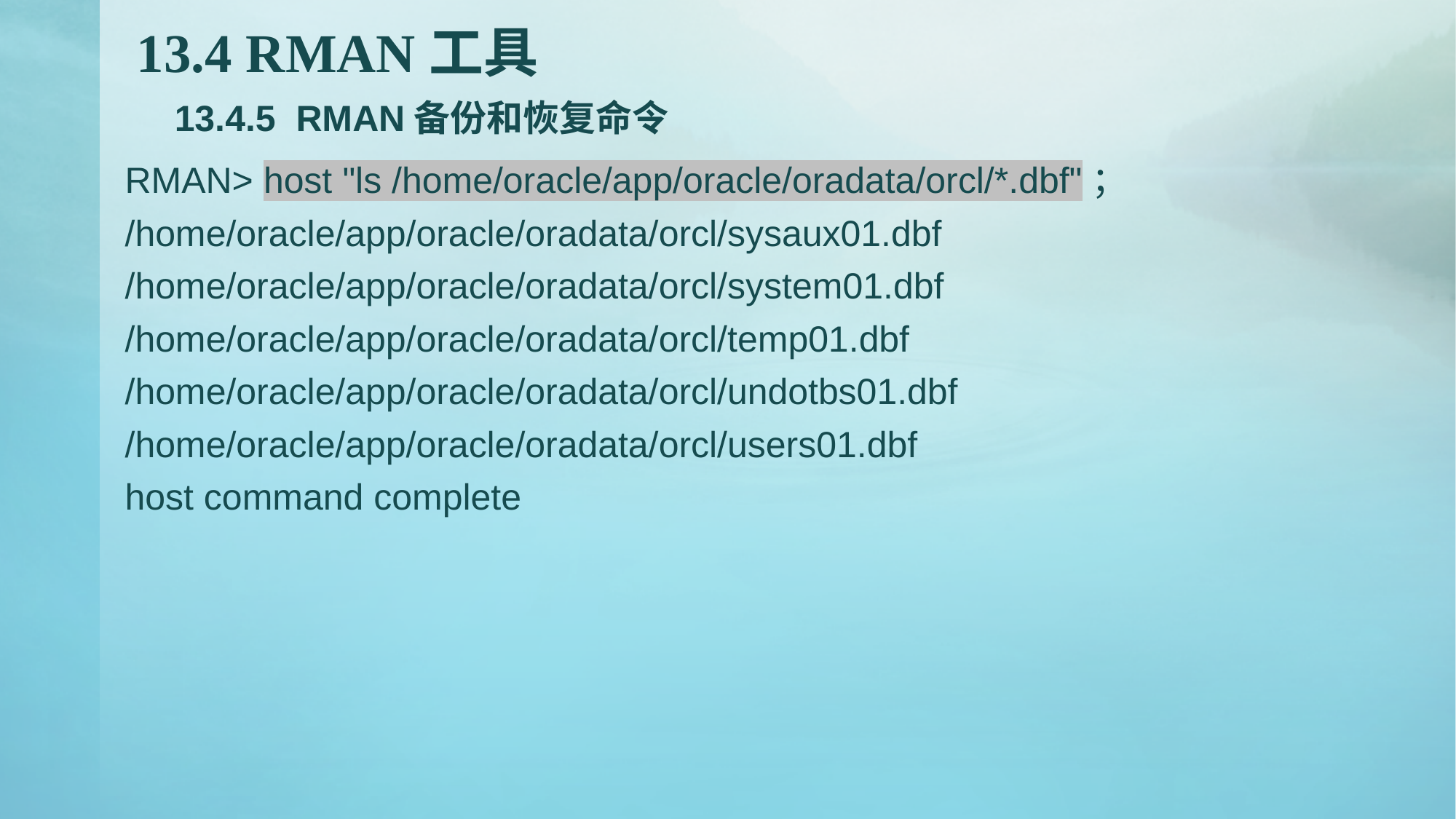

# 13.4 RMAN工具 13.4.5  RMAN备份和恢复命令
RMAN> host "ls /home/oracle/app/oracle/oradata/orcl/*.dbf"；
/home/oracle/app/oracle/oradata/orcl/sysaux01.dbf
/home/oracle/app/oracle/oradata/orcl/system01.dbf
/home/oracle/app/oracle/oradata/orcl/temp01.dbf
/home/oracle/app/oracle/oradata/orcl/undotbs01.dbf
/home/oracle/app/oracle/oradata/orcl/users01.dbf
host command complete